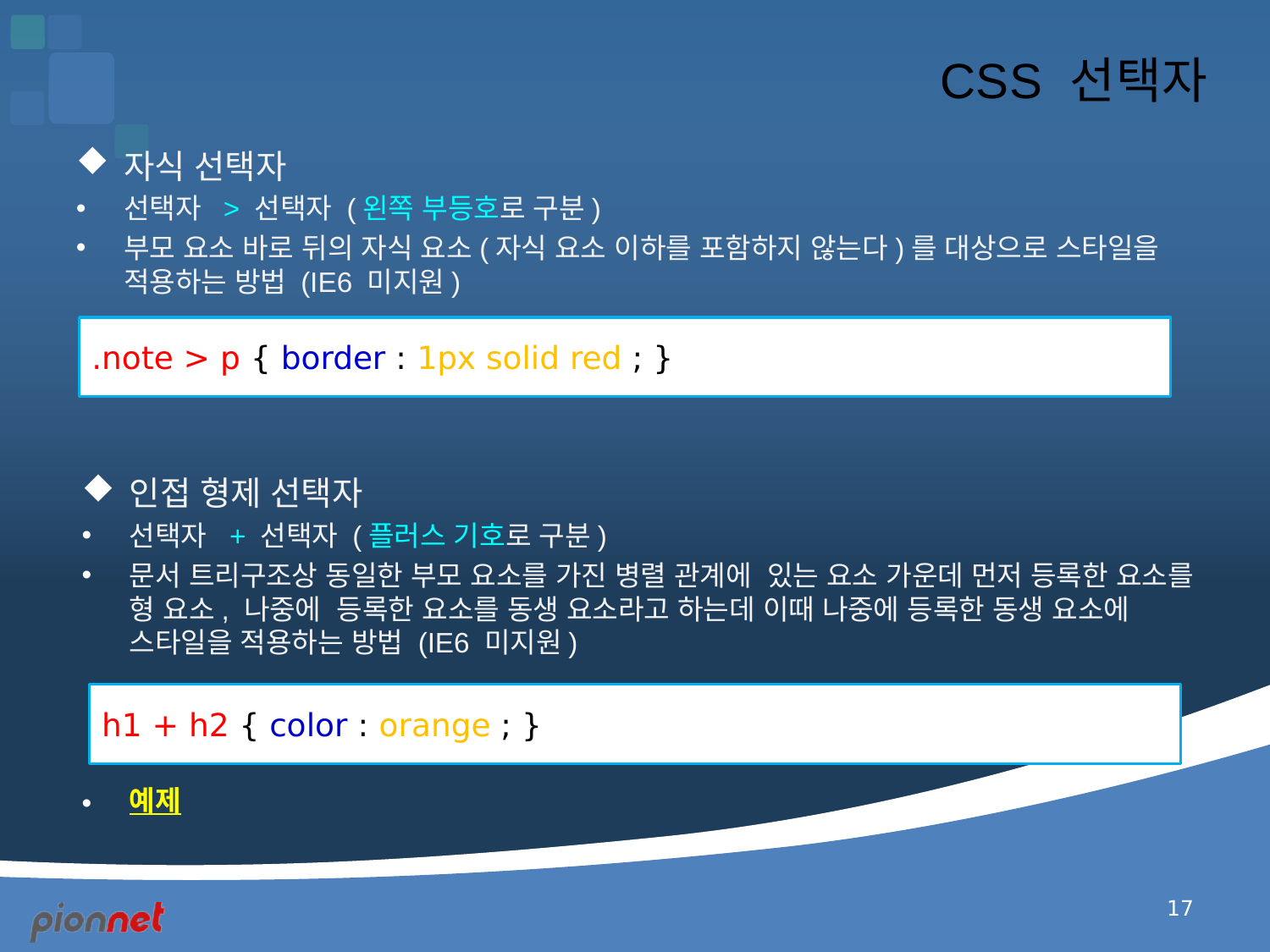

# CSS 선택자
자식 선택자
선택자  > 선택자 (왼쪽 부등호로 구분)
부모 요소 바로 뒤의 자식 요소(자식 요소 이하를 포함하지 않는다)를 대상으로 스타일을 적용하는 방법 (IE6 미지원)
.note > p { border : 1px solid red ; }
인접 형제 선택자
선택자  + 선택자 (플러스 기호로 구분)
문서 트리구조상 동일한 부모 요소를 가진 병렬 관계에  있는 요소 가운데 먼저 등록한 요소를 형 요소, 나중에  등록한 요소를 동생 요소라고 하는데 이때 나중에 등록한 동생 요소에 스타일을 적용하는 방법 (IE6 미지원)

예제

h1 + h2 { color : orange ; }
17